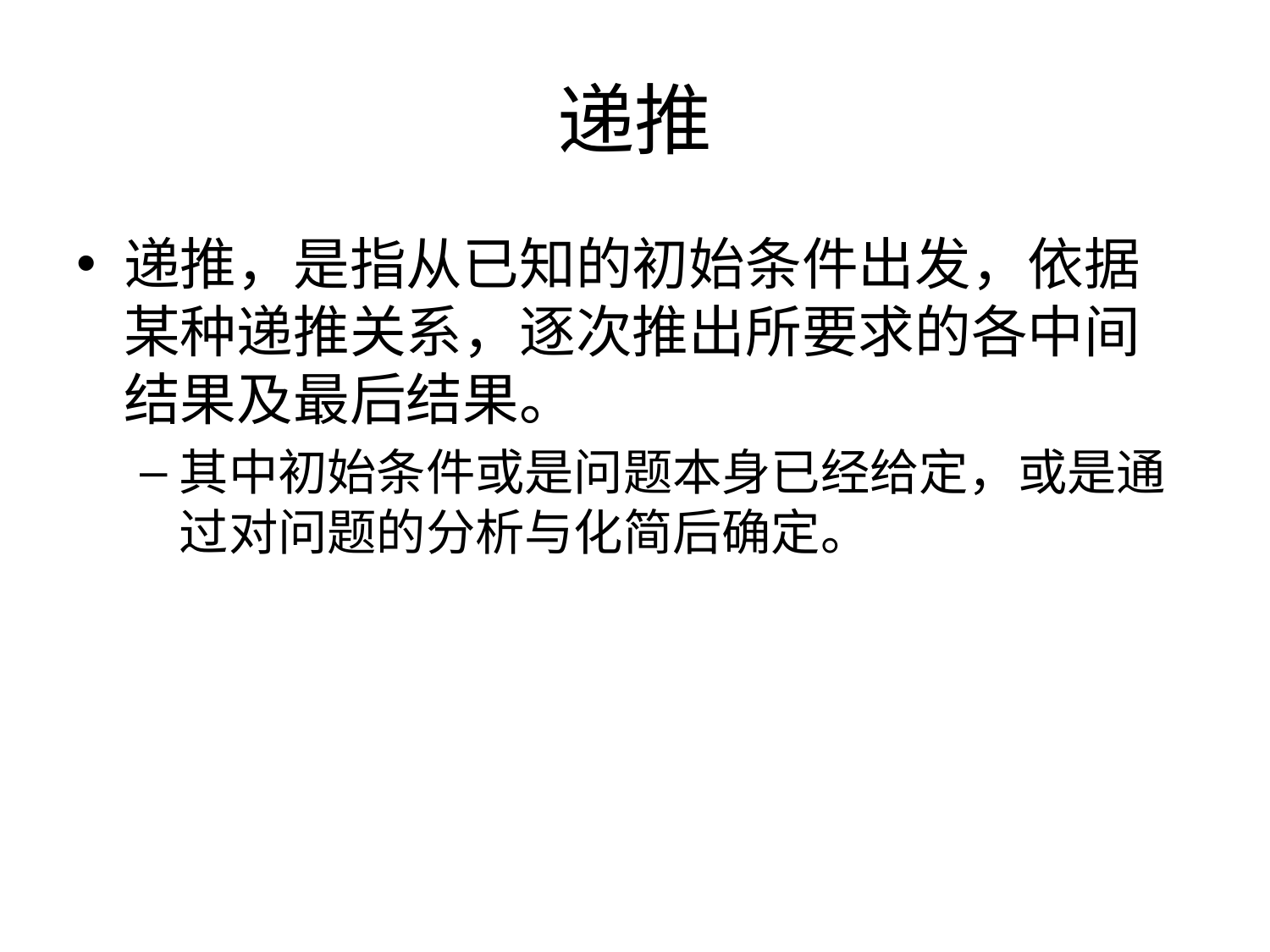

# 递推
递推，是指从已知的初始条件出发，依据某种递推关系，逐次推出所要求的各中间结果及最后结果。
其中初始条件或是问题本身已经给定，或是通过对问题的分析与化简后确定。